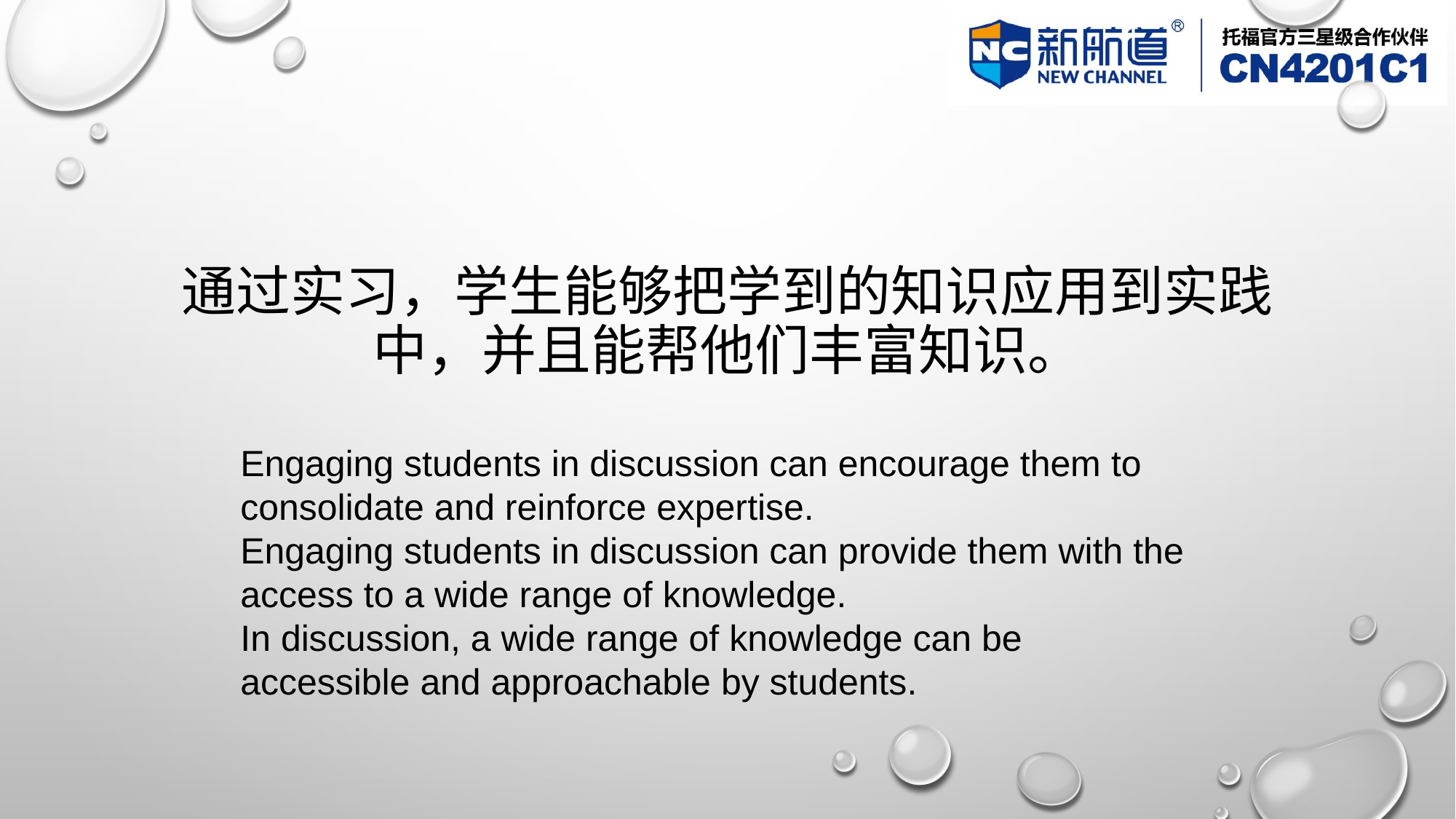

# 通过实习，学生能够把学到的知识应用到实践 中，并且能帮他们丰富知识。

Engaging students in discussion can encourage them to consolidate and reinforce expertise.
Engaging students in discussion can provide them with the access to a wide range of knowledge.
In discussion, a wide range of knowledge can be accessible and approachable by students.